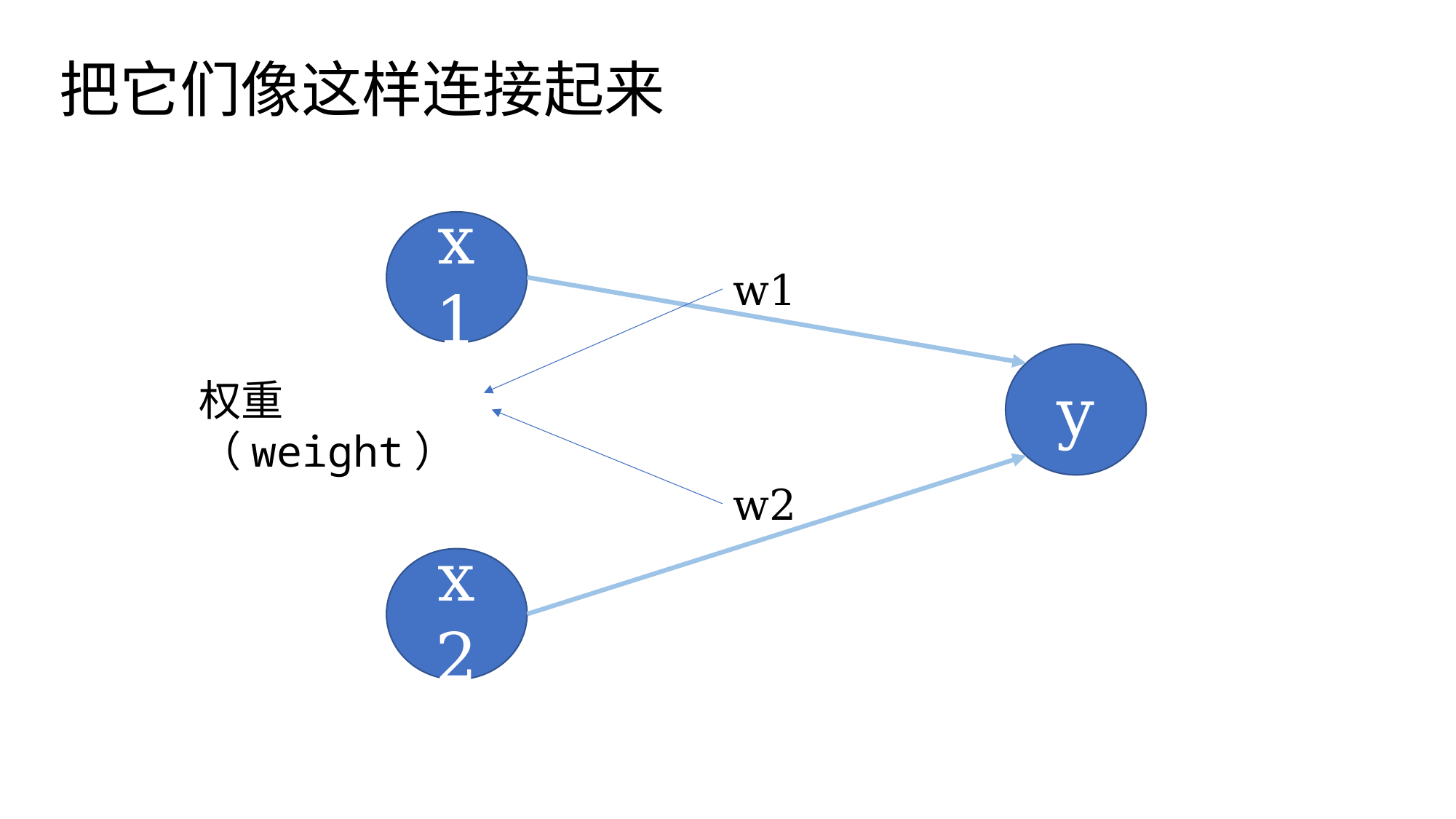

把它们像这样连接起来
x1
w1
w2
权重（weight）
y
x2